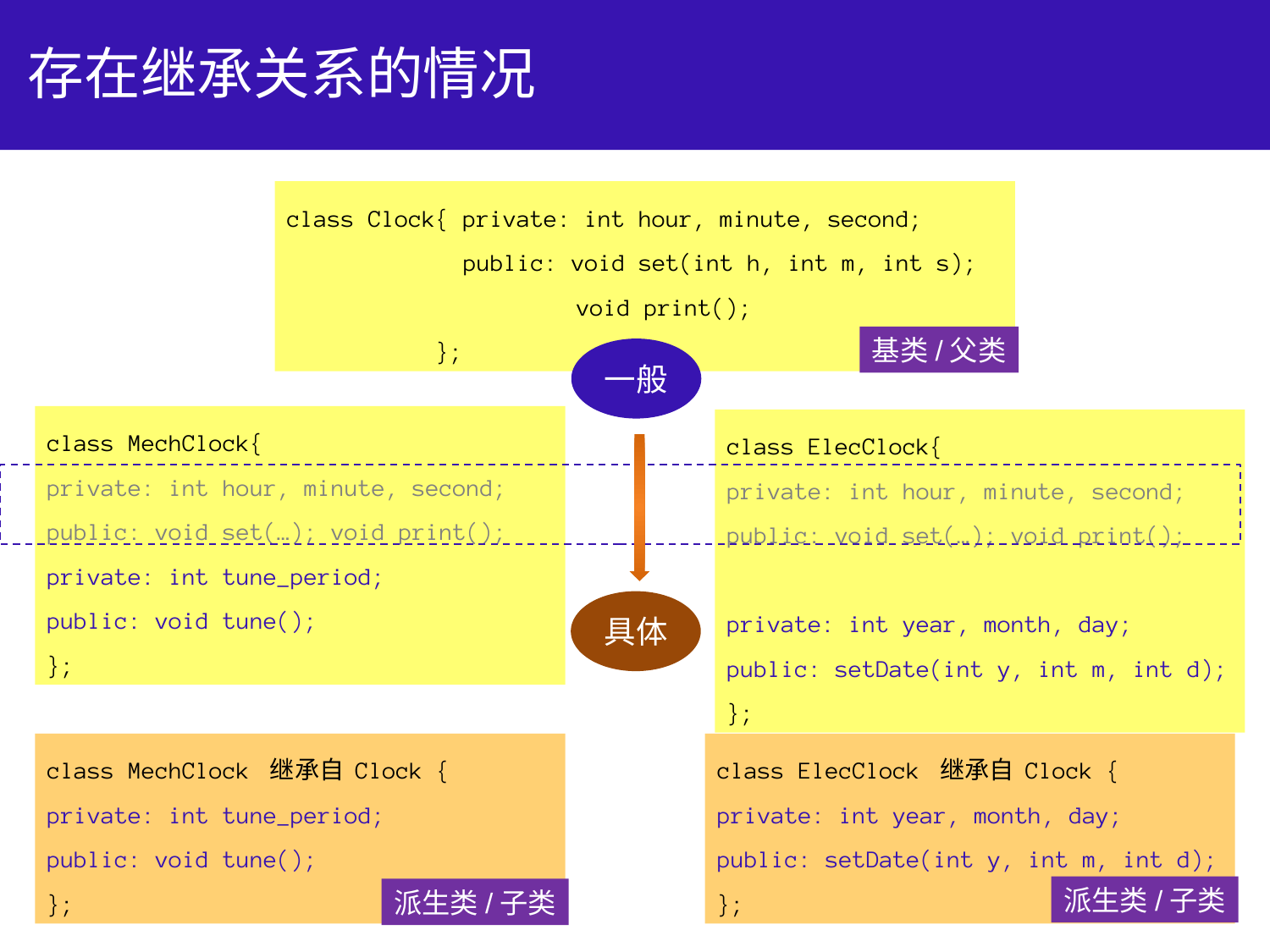

# 存在继承关系的情况
class Clock{ private: int hour, minute, second;
             public: void set(int h, int m, int s);
	            void print();
           };
基类/父类
一般
class MechClock{
private: int hour, minute, second;
public: void set(…); void print();
private: int tune_period;
public: void tune();
};
class ElecClock{
private: int hour, minute, second;
public: void set(…); void print();
private: int year, month, day;
public: setDate(int y, int m, int d);
};

具体
class ElecClock 继承自 Clock {
private: int year, month, day;
public: setDate(int y, int m, int d);
};
class MechClock 继承自 Clock {
private: int tune_period;
public: void tune();
};
派生类/子类
派生类/子类
4